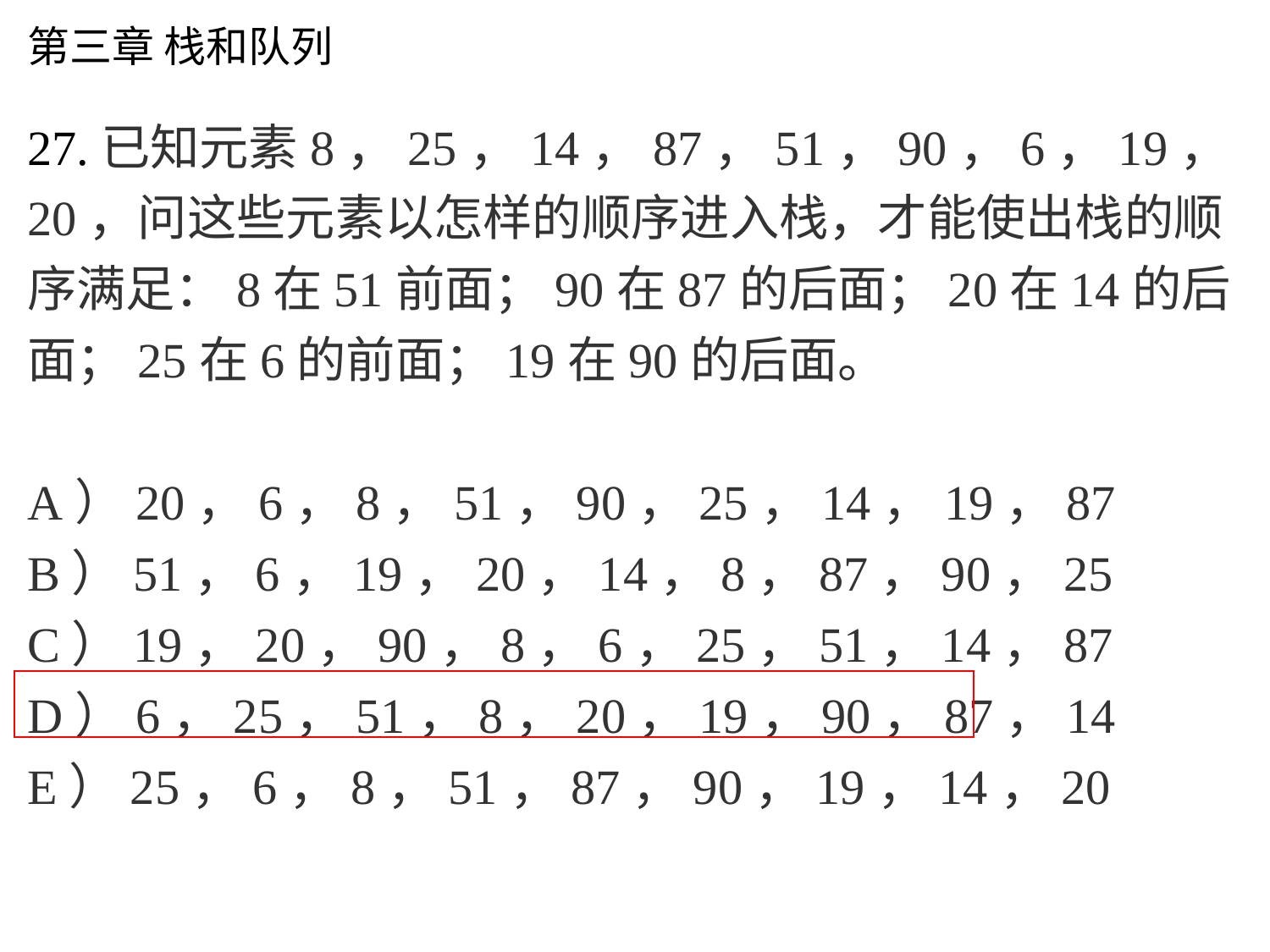

# 第三章 栈和队列
27.已知元素8，25，14，87，51，90，6，19，20，问这些元素以怎样的顺序进入栈，才能使出栈的顺序满足：8在51前面；90在87的后面；20在14的后面；25在6的前面；19在90的后面。
A）20，6，8，51，90，25，14，19，87
B）51，6，19，20，14，8，87，90，25
C）19，20，90，8，6，25，51，14，87
D）6，25，51，8，20，19，90，87，14
E）25，6，8，51，87，90，19，14，20
51  8, 19  90  87,  20  14, 6 25